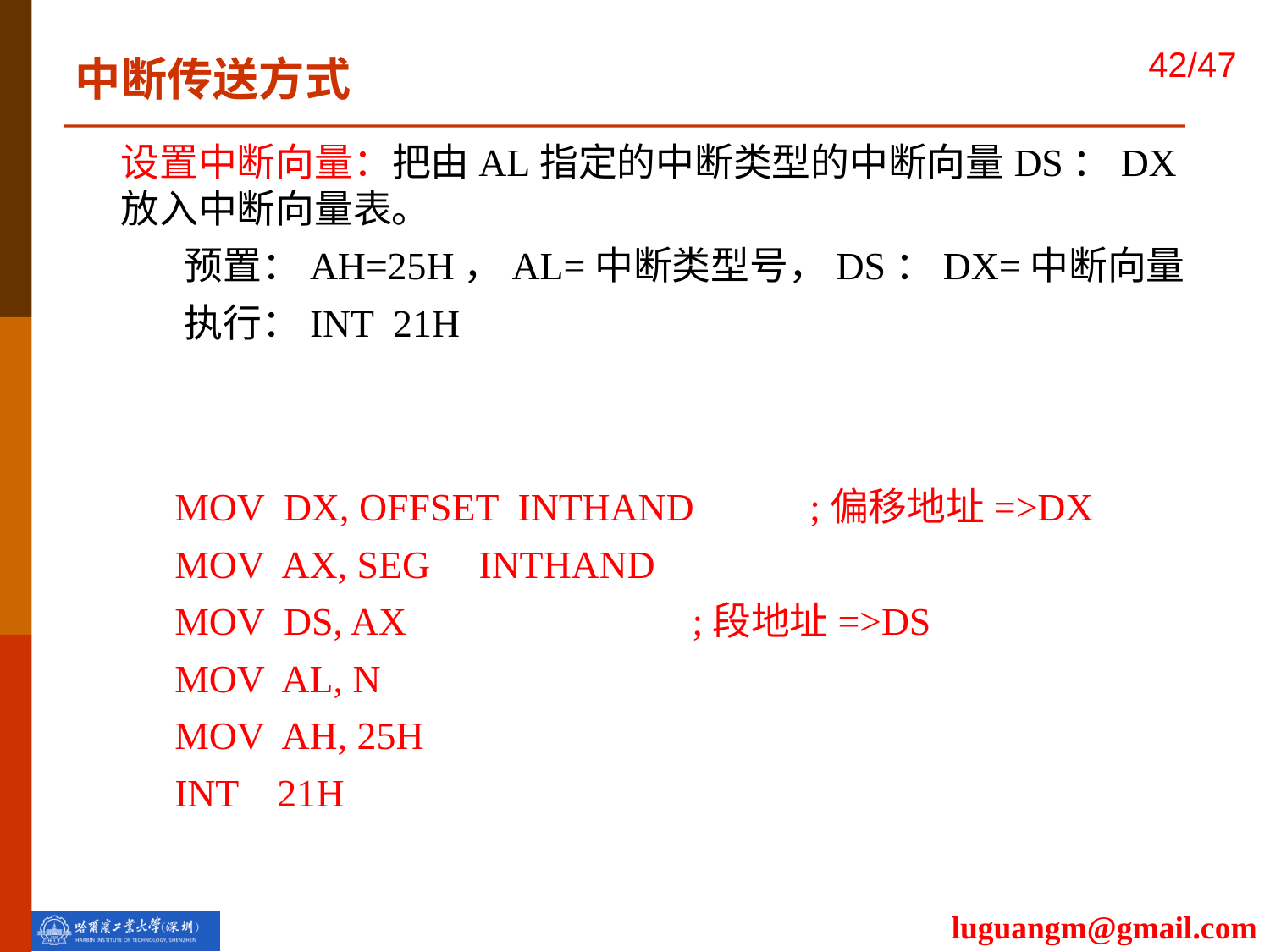

中断传送方式
设置中断向量：把由AL指定的中断类型的中断向量DS：DX放入中断向量表。
预置：AH=25H，AL=中断类型号，DS：DX=中断向量
执行：INT  21H

MOV  DX, OFFSET  INTHAND	;偏移地址=>DX
MOV  AX, SEG     INTHAND
MOV  DS, AX  			 ;段地址=>DS
MOV  AL, N
MOV  AH, 25H
INT    21H